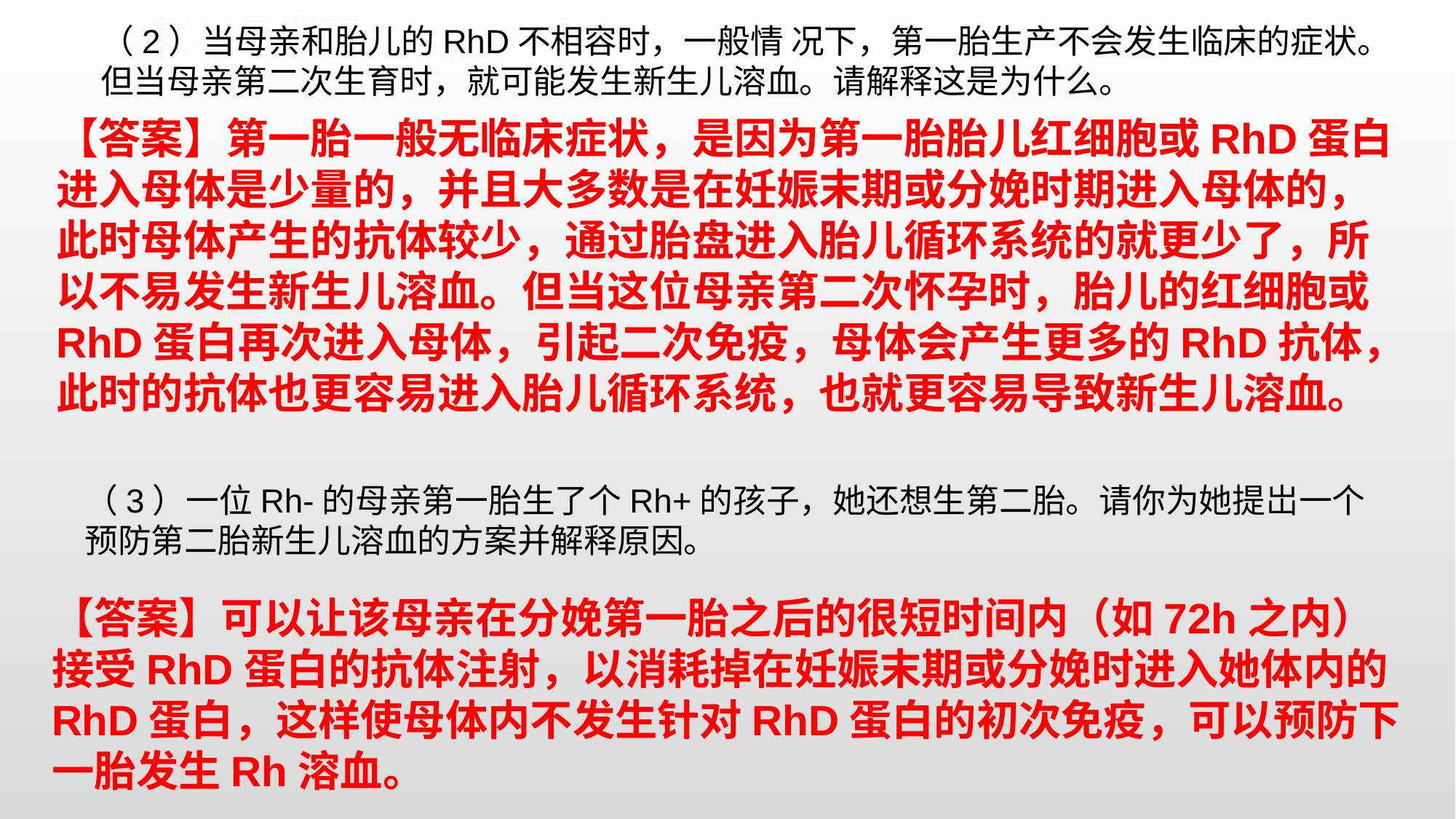

复习与提高
（2）当母亲和胎儿的RhD不相容时，一般情 况下，第一胎生产不会发生临床的症状。但当母亲第二次生育时，就可能发生新生儿溶血。请解释这是为什么。
【答案】第一胎一般无临床症状，是因为第一胎胎儿红细胞或RhD蛋白进入母体是少量的，并且大多数是在妊娠末期或分娩时期进入母体的，此时母体产生的抗体较少，通过胎盘进入胎儿循环系统的就更少了，所以不易发生新生儿溶血。但当这位母亲第二次怀孕时，胎儿的红细胞或RhD蛋白再次进入母体，引起二次免疫，母体会产生更多的RhD抗体，此时的抗体也更容易进入胎儿循环系统，也就更容易导致新生儿溶血。
（3）一位Rh-的母亲第一胎生了个Rh+的孩子，她还想生第二胎。请你为她提岀一个预防第二胎新生儿溶血的方案并解释原因。
【答案】可以让该母亲在分娩第一胎之后的很短时间内（如72h之内）接受RhD蛋白的抗体注射，以消耗掉在妊娠末期或分娩时进入她体内的RhD蛋白，这样使母体内不发生针对RhD蛋白的初次免疫，可以预防下一胎发生Rh溶血。